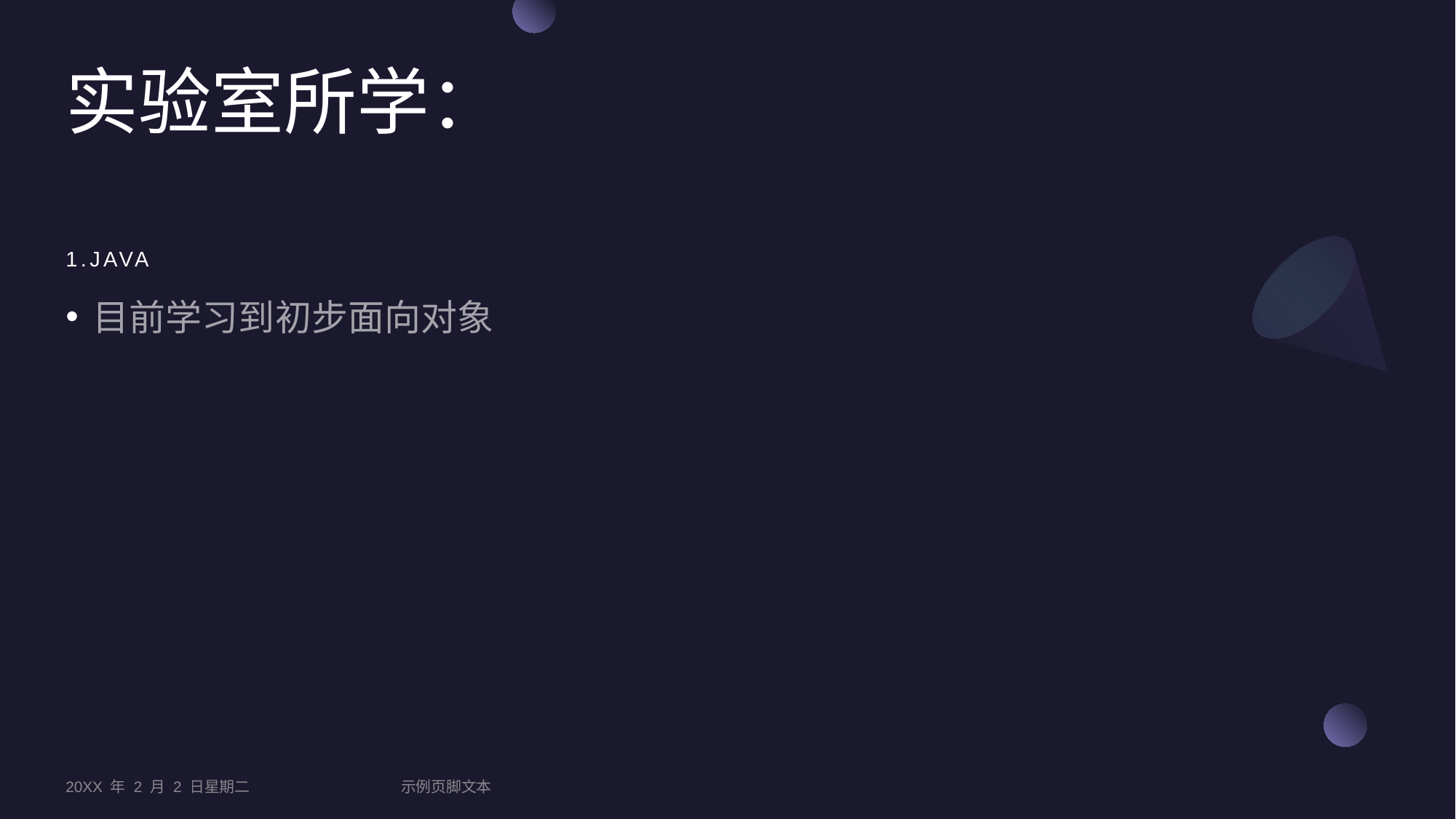

# 实验室所学：
1.Java

目前学习到初步面向对象

20XX 年 2 月 2 日星期二
示例页脚文本
4